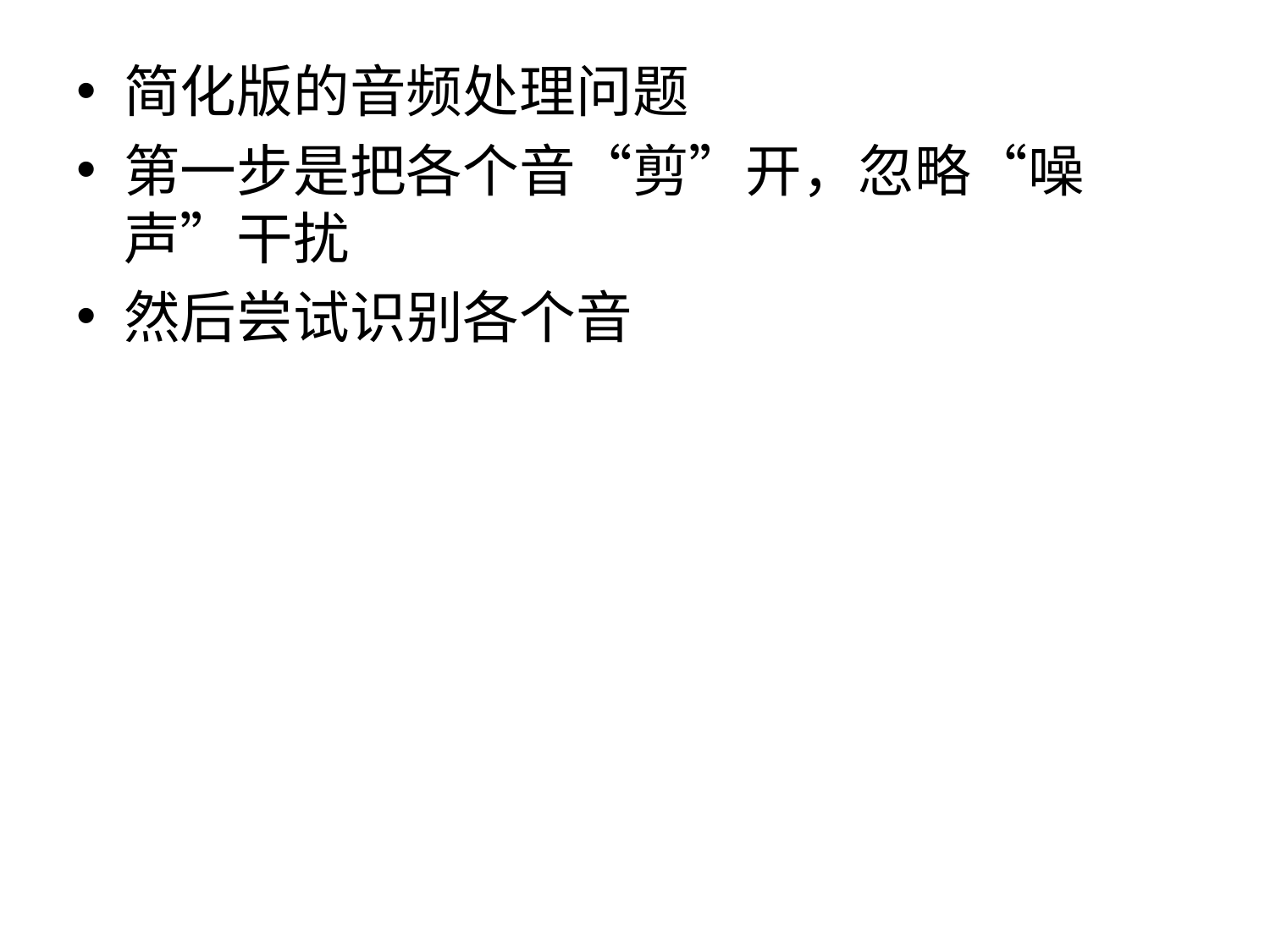

简化版的音频处理问题
第一步是把各个音“剪”开，忽略“噪声”干扰
然后尝试识别各个音